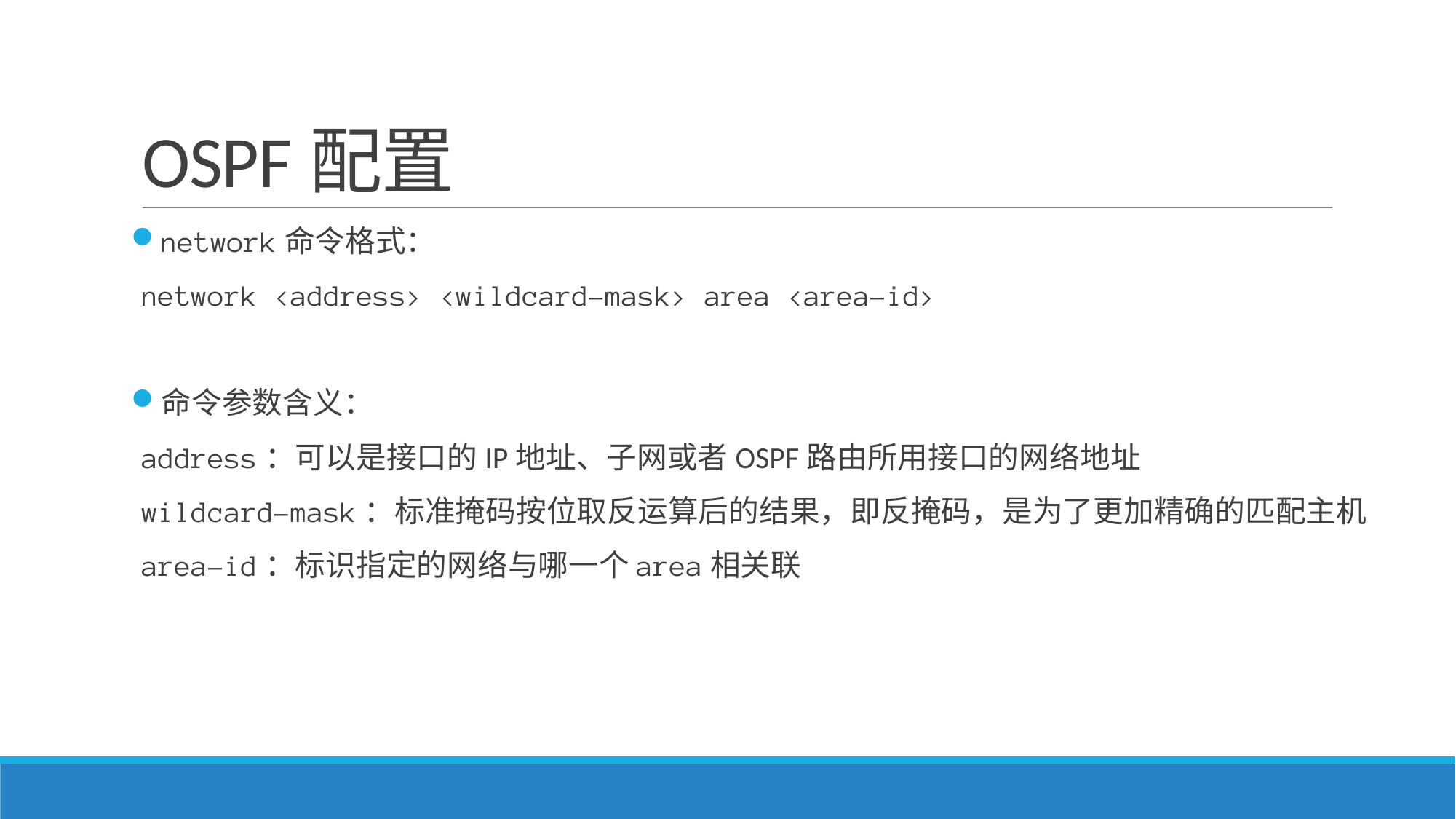

# OSPF配置
network命令格式：
network <address> <wildcard-mask> area <area-id>

命令参数含义：
address：可以是接口的IP地址、子网或者OSPF路由所用接口的网络地址
wildcard-mask：标准掩码按位取反运算后的结果，即反掩码，是为了更加精确的匹配主机
area-id：标识指定的网络与哪一个area相关联